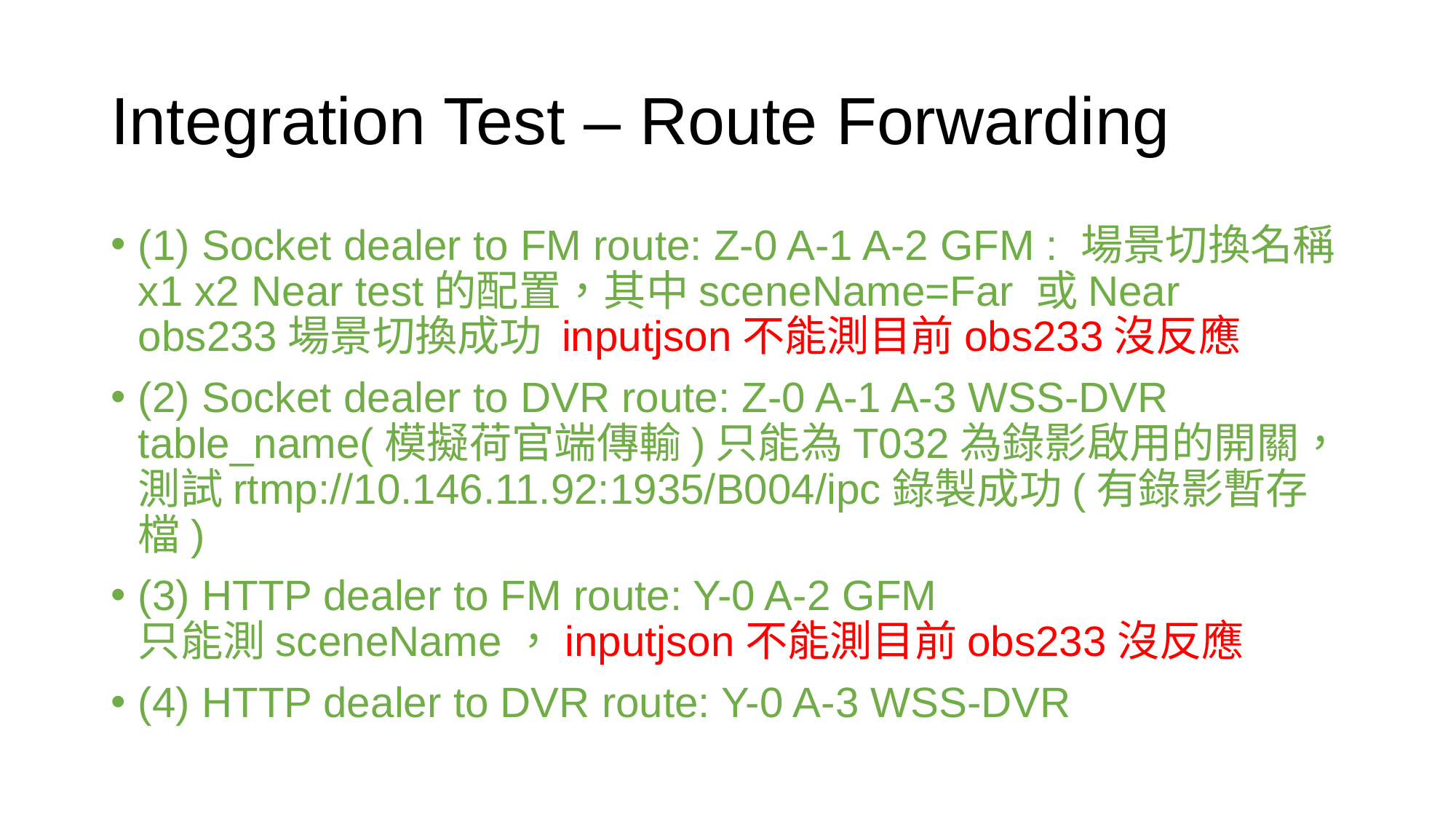

# Integration Test – Route Forwarding
(1) Socket dealer to FM route: Z-0 A-1 A-2 GFM : 場景切換名稱x1 x2 Near test的配置，其中sceneName=Far 或Near
obs233場景切換成功 inputjson不能測目前obs233沒反應
(2) Socket dealer to DVR route: Z-0 A-1 A-3 WSS-DVR
table_name(模擬荷官端傳輸)只能為T032為錄影啟用的開關，測試rtmp://10.146.11.92:1935/B004/ipc錄製成功(有錄影暫存檔)
(3) HTTP dealer to FM route: Y-0 A-2 GFM
只能測sceneName，inputjson不能測目前obs233沒反應
(4) HTTP dealer to DVR route: Y-0 A-3 WSS-DVR